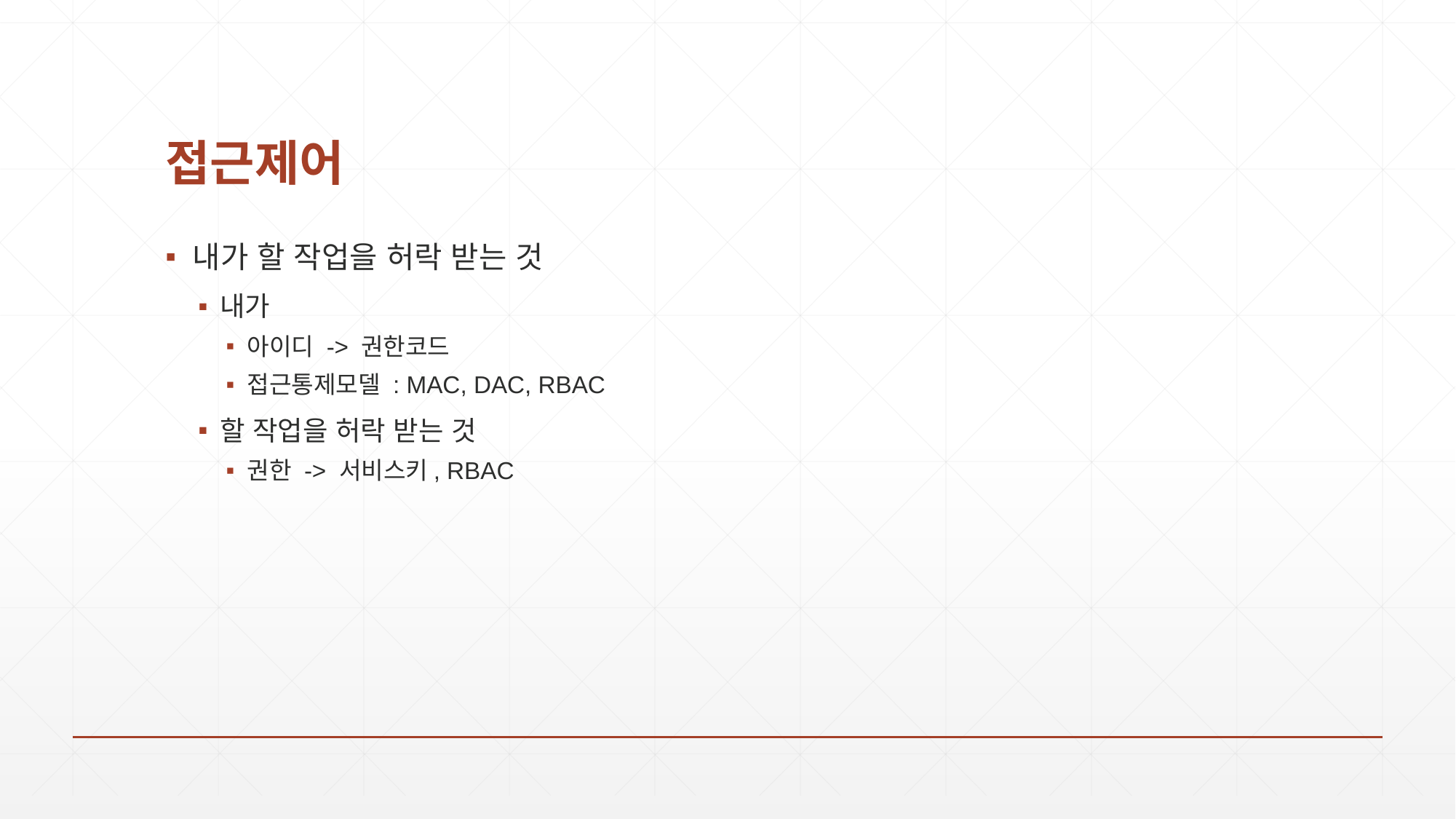

# 접근제어
내가 할 작업을 허락 받는 것
내가
아이디 -> 권한코드
접근통제모델 : MAC, DAC, RBAC
할 작업을 허락 받는 것
권한 -> 서비스키, RBAC